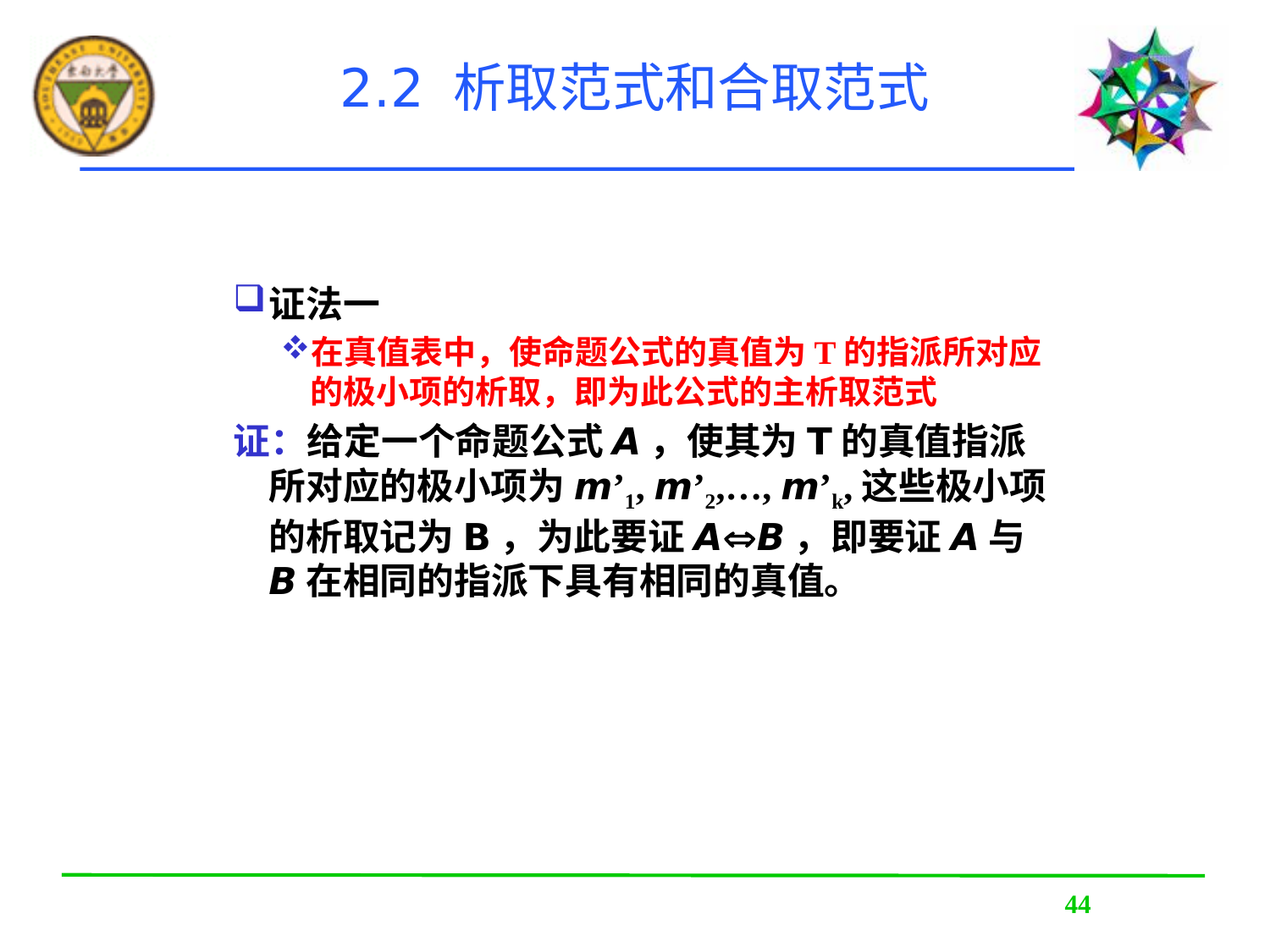

# 2.2 析取范式和合取范式
证法一
在真值表中，使命题公式的真值为T的指派所对应的极小项的析取，即为此公式的主析取范式
证：给定一个命题公式A，使其为T的真值指派所对应的极小项为m’1, m’2,…, m’k,这些极小项的析取记为B，为此要证A⇔B，即要证A与B在相同的指派下具有相同的真值。